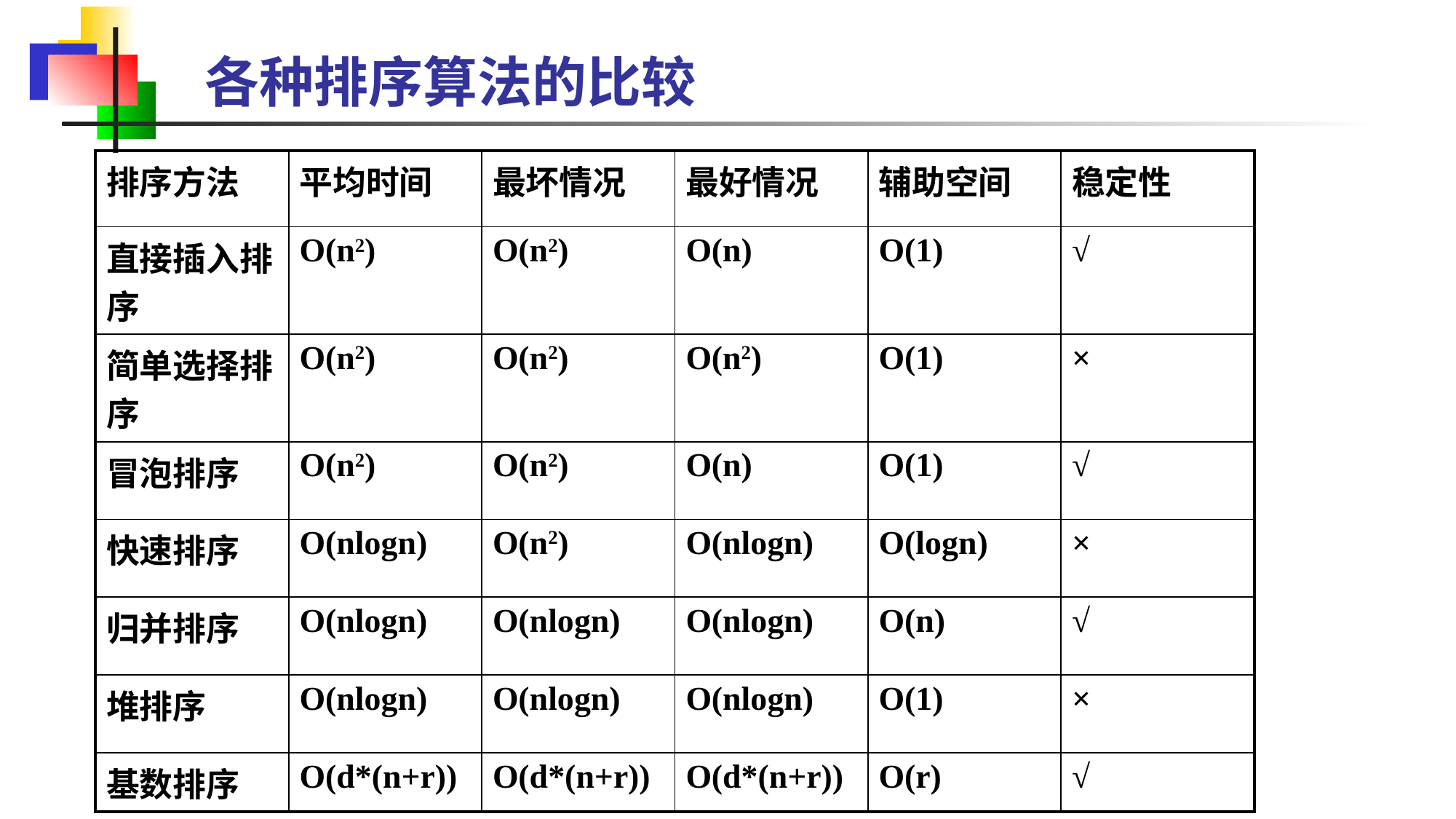

各种排序算法的比较
| 排序方法 | 平均时间 | 最坏情况 | 最好情况 | 辅助空间 | 稳定性 |
| --- | --- | --- | --- | --- | --- |
| 直接插入排序 | O(n2) | O(n2) | O(n) | O(1) | √ |
| 简单选择排序 | O(n2) | O(n2) | O(n2) | O(1) | × |
| 冒泡排序 | O(n2) | O(n2) | O(n) | O(1) | √ |
| 快速排序 | O(nlogn) | O(n2) | O(nlogn) | O(logn) | × |
| 归并排序 | O(nlogn) | O(nlogn) | O(nlogn) | O(n) | √ |
| 堆排序 | O(nlogn) | O(nlogn) | O(nlogn) | O(1) | × |
| 基数排序 | O(d\*(n+r)) | O(d\*(n+r)) | O(d\*(n+r)) | O(r) | √ |